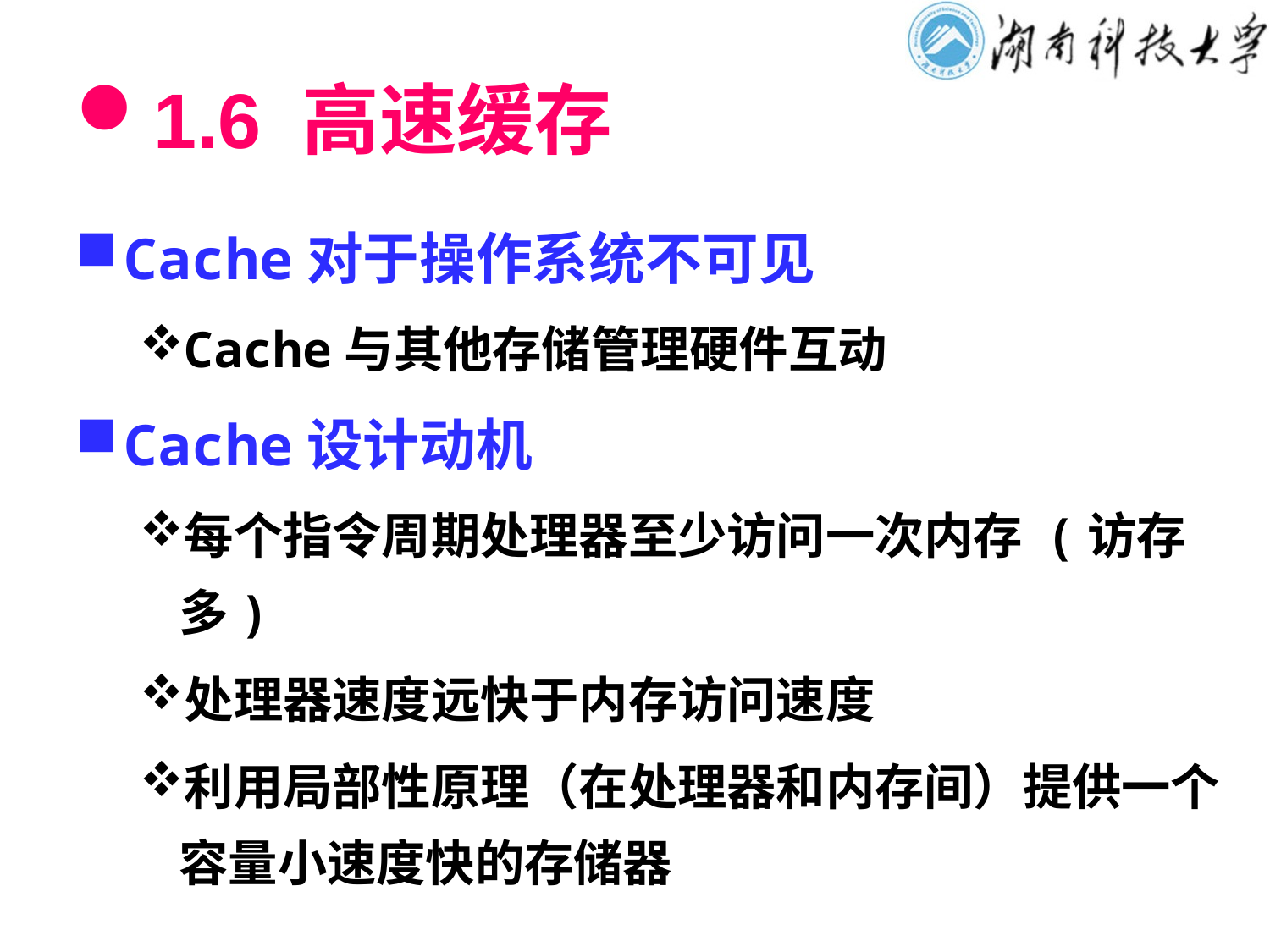

# 1.6 高速缓存
Cache对于操作系统不可见
Cache与其他存储管理硬件互动
Cache设计动机
每个指令周期处理器至少访问一次内存 (访存多)
处理器速度远快于内存访问速度
利用局部性原理（在处理器和内存间）提供一个容量小速度快的存储器